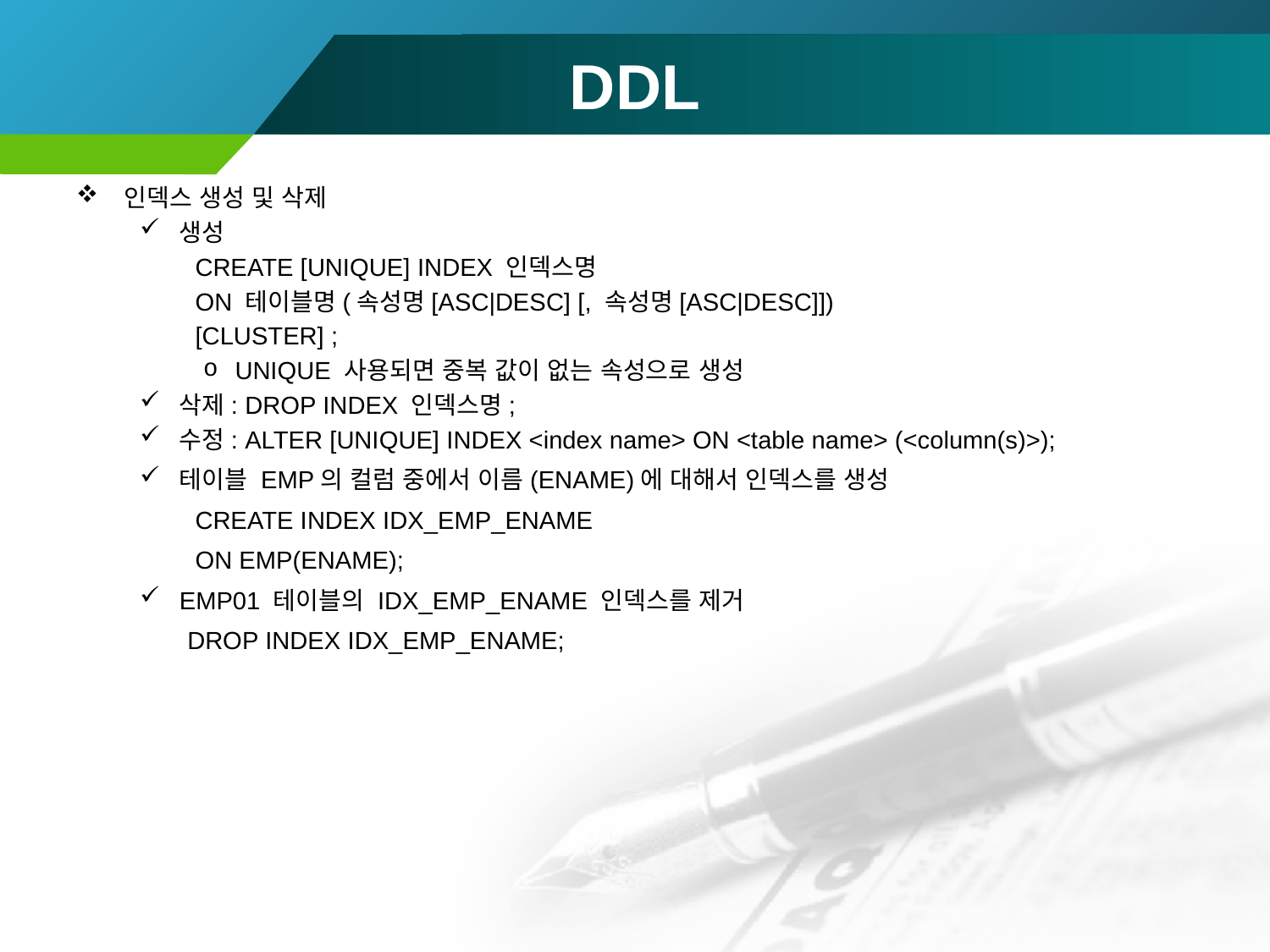

# DDL
인덱스 생성 및 삭제
생성
CREATE [UNIQUE] INDEX 인덱스명
ON 테이블명(속성명[ASC|DESC] [, 속성명[ASC|DESC]])
[CLUSTER] ;
UNIQUE 사용되면 중복 값이 없는 속성으로 생성
삭제: DROP INDEX 인덱스명;
수정: ALTER [UNIQUE] INDEX <index name> ON <table name> (<column(s)>);
테이블 EMP의 컬럼 중에서 이름(ENAME)에 대해서 인덱스를 생성
CREATE INDEX IDX_EMP_ENAME
ON EMP(ENAME);
EMP01 테이블의 IDX_EMP_ENAME 인덱스를 제거
DROP INDEX IDX_EMP_ENAME;